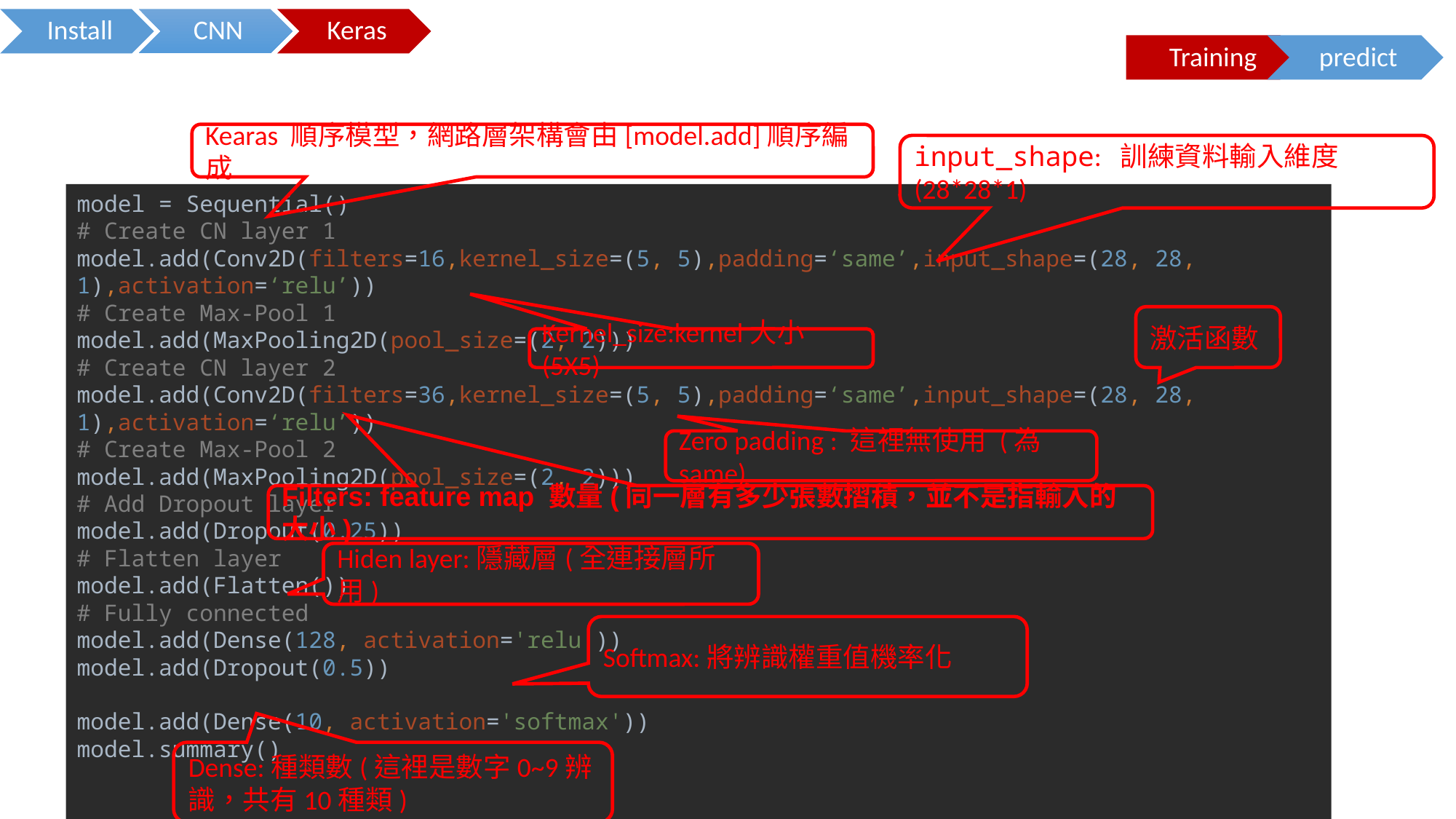

Install
CNN
Keras
Training
predict
Kearas 順序模型，網路層架構會由[model.add]順序編成

input_shape:  訓練資料輸入維度(28*28*1)

model = Sequential()
# Create CN layer 1
model.add(Conv2D(filters=16,kernel_size=(5, 5),padding=‘same’,input_shape=(28, 28, 1),activation=‘relu’))
# Create Max-Pool 1
model.add(MaxPooling2D(pool_size=(2, 2)))
# Create CN layer 2
model.add(Conv2D(filters=36,kernel_size=(5, 5),padding=‘same’,input_shape=(28, 28, 1),activation=‘relu’))
# Create Max-Pool 2
model.add(MaxPooling2D(pool_size=(2, 2)))
# Add Dropout layer
model.add(Dropout(0.25))
# Flatten layer
model.add(Flatten())
# Fully connected
model.add(Dense(128, activation='relu'))
model.add(Dropout(0.5))
model.add(Dense(10, activation='softmax'))
model.summary()

激活函數
Kernel_size:kernel大小(5X5)
Zero padding : 這裡無使用 (為same)

Filters: feature map 數量(同一層有多少張數摺積，並不是指輸入的大小)

Hiden layer:隱藏層(全連接層所用)
Softmax:將辨識權重值機率化
Dense:種類數(這裡是數字0~9辨識，共有10種類)